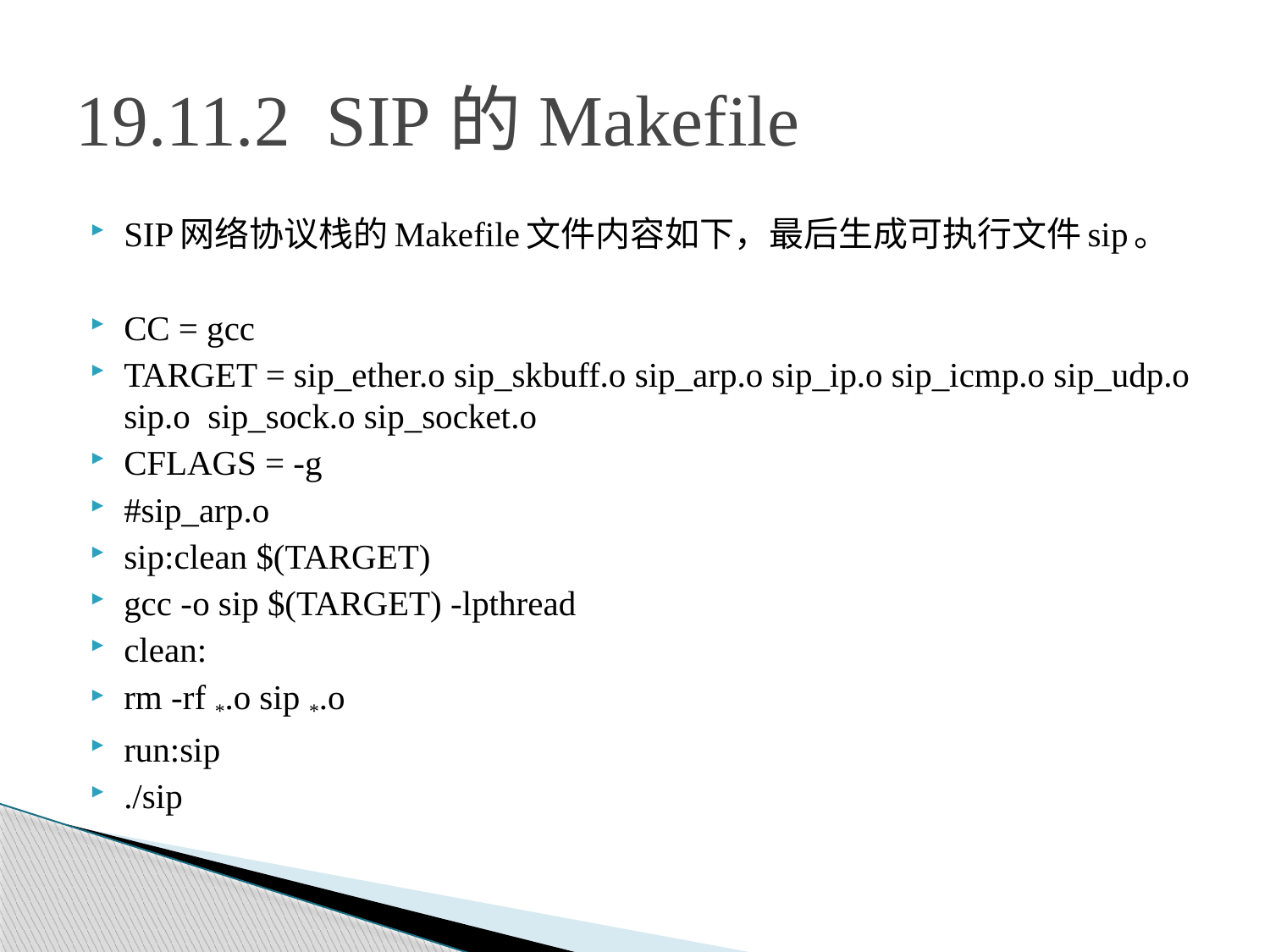

# 19.11.2  SIP的Makefile
SIP网络协议栈的Makefile文件内容如下，最后生成可执行文件sip。

CC = gcc
TARGET = sip_ether.o sip_skbuff.o sip_arp.o sip_ip.o sip_icmp.o sip_udp.o sip.o  sip_sock.o sip_socket.o
CFLAGS = -g
#sip_arp.o
sip:clean $(TARGET)
gcc -o sip $(TARGET) -lpthread
clean:
rm -rf *.o sip *.o
run:sip
./sip